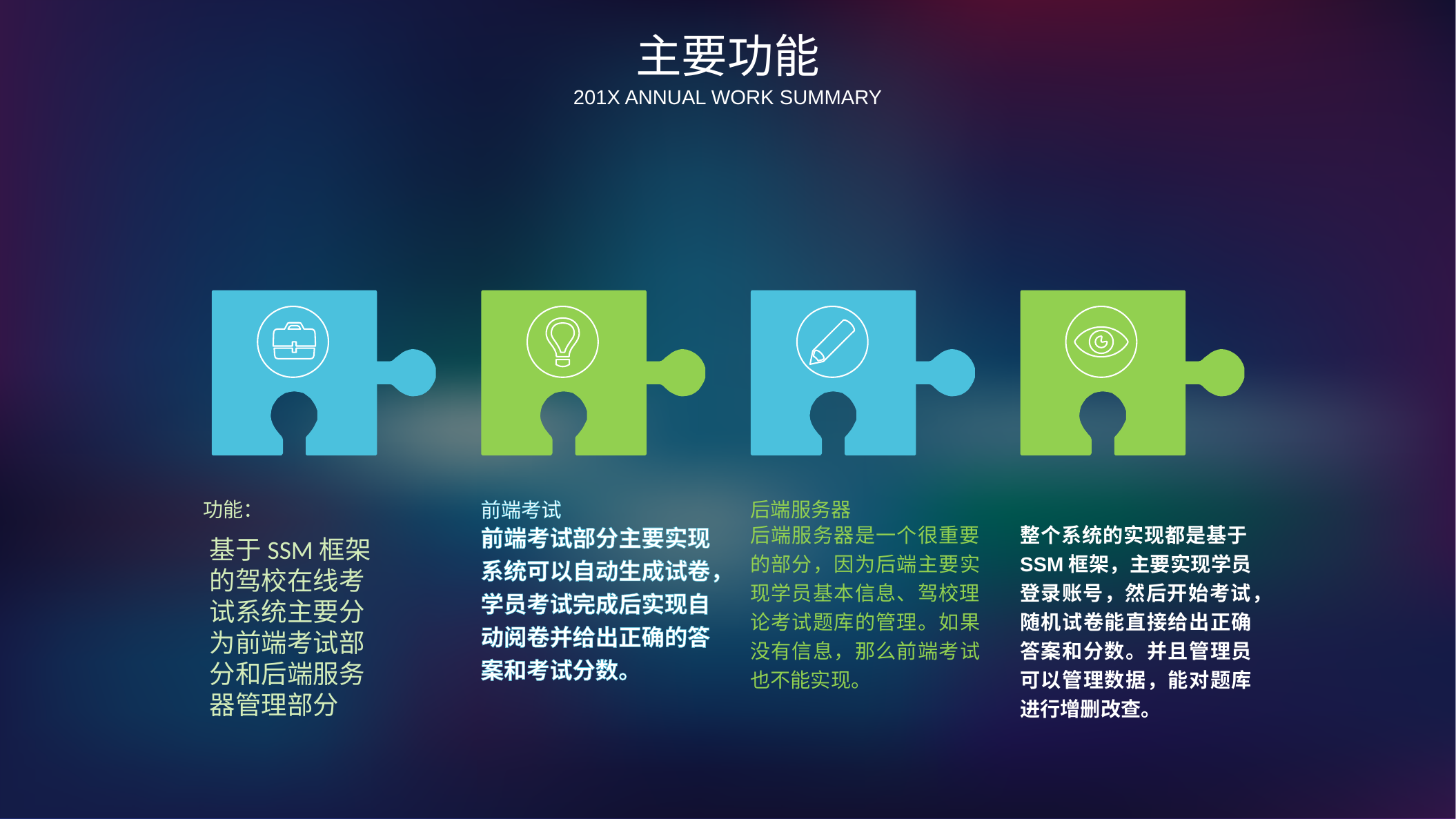

主要功能
201X ANNUAL WORK SUMMARY

功能：
前端考试
后端服务器
前端考试部分主要实现系统可以自动生成试卷，学员考试完成后实现自动阅卷并给出正确的答案和考试分数。
后端服务器是一个很重要的部分，因为后端主要实现学员基本信息、驾校理论考试题库的管理。如果没有信息，那么前端考试也不能实现。
整个系统的实现都是基于SSM框架，主要实现学员登录账号，然后开始考试，随机试卷能直接给出正确答案和分数。并且管理员可以管理数据，能对题库进行增删改查。
基于SSM框架的驾校在线考试系统主要分为前端考试部分和后端服务器管理部分